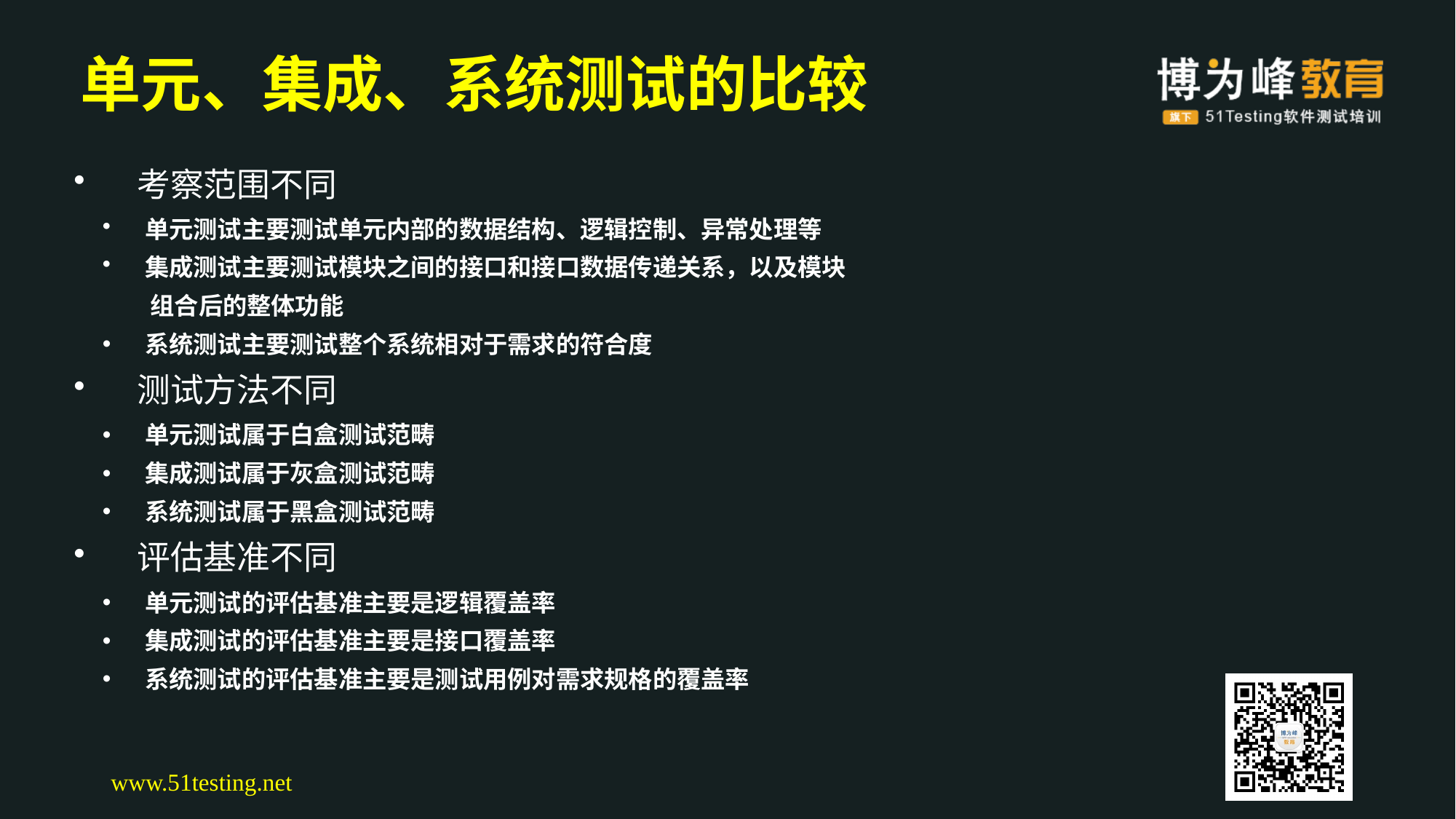

# 单元、集成、系统测试的比较
    考察范围不同
  单元测试主要测试单元内部的数据结构、逻辑控制、异常处理等
  集成测试主要测试模块之间的接口和接口数据传递关系，以及模块
   组合后的整体功能
  系统测试主要测试整个系统相对于需求的符合度
    测试方法不同
  单元测试属于白盒测试范畴
  集成测试属于灰盒测试范畴
  系统测试属于黑盒测试范畴
    评估基准不同
  单元测试的评估基准主要是逻辑覆盖率
  集成测试的评估基准主要是接口覆盖率
  系统测试的评估基准主要是测试用例对需求规格的覆盖率
www.51testing.net